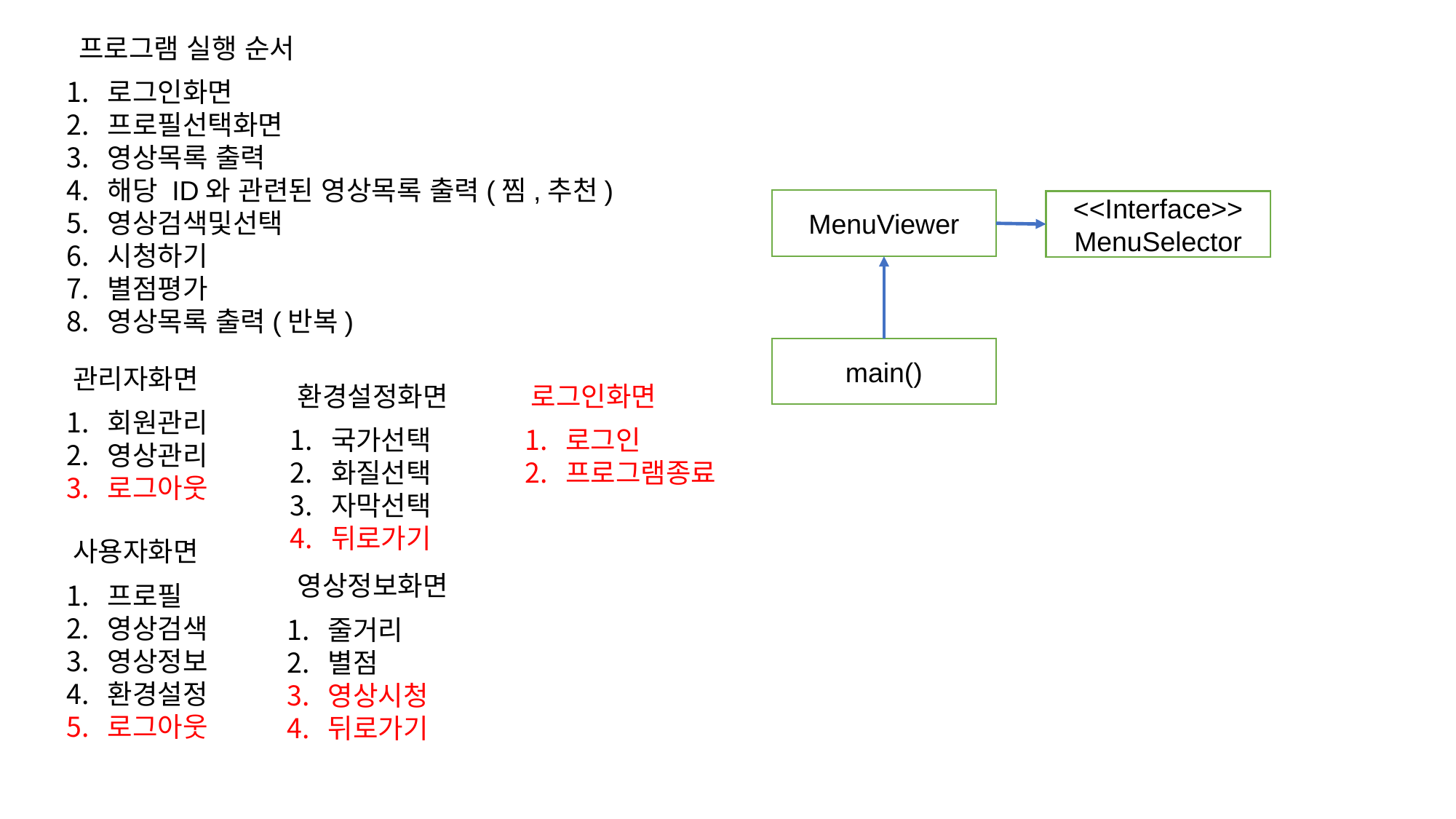

프로그램 실행 순서
로그인화면
프로필선택화면
영상목록 출력
해당 ID와 관련된 영상목록 출력(찜,추천)
영상검색및선택
시청하기
별점평가
영상목록 출력(반복)
MenuViewer
<<Interface>>
MenuSelector
main()
관리자화면
환경설정화면
로그인화면
회원관리
영상관리
로그아웃
국가선택
화질선택
자막선택
뒤로가기
로그인
프로그램종료
사용자화면
영상정보화면
프로필
영상검색
영상정보
환경설정
로그아웃
줄거리
별점
영상시청
뒤로가기